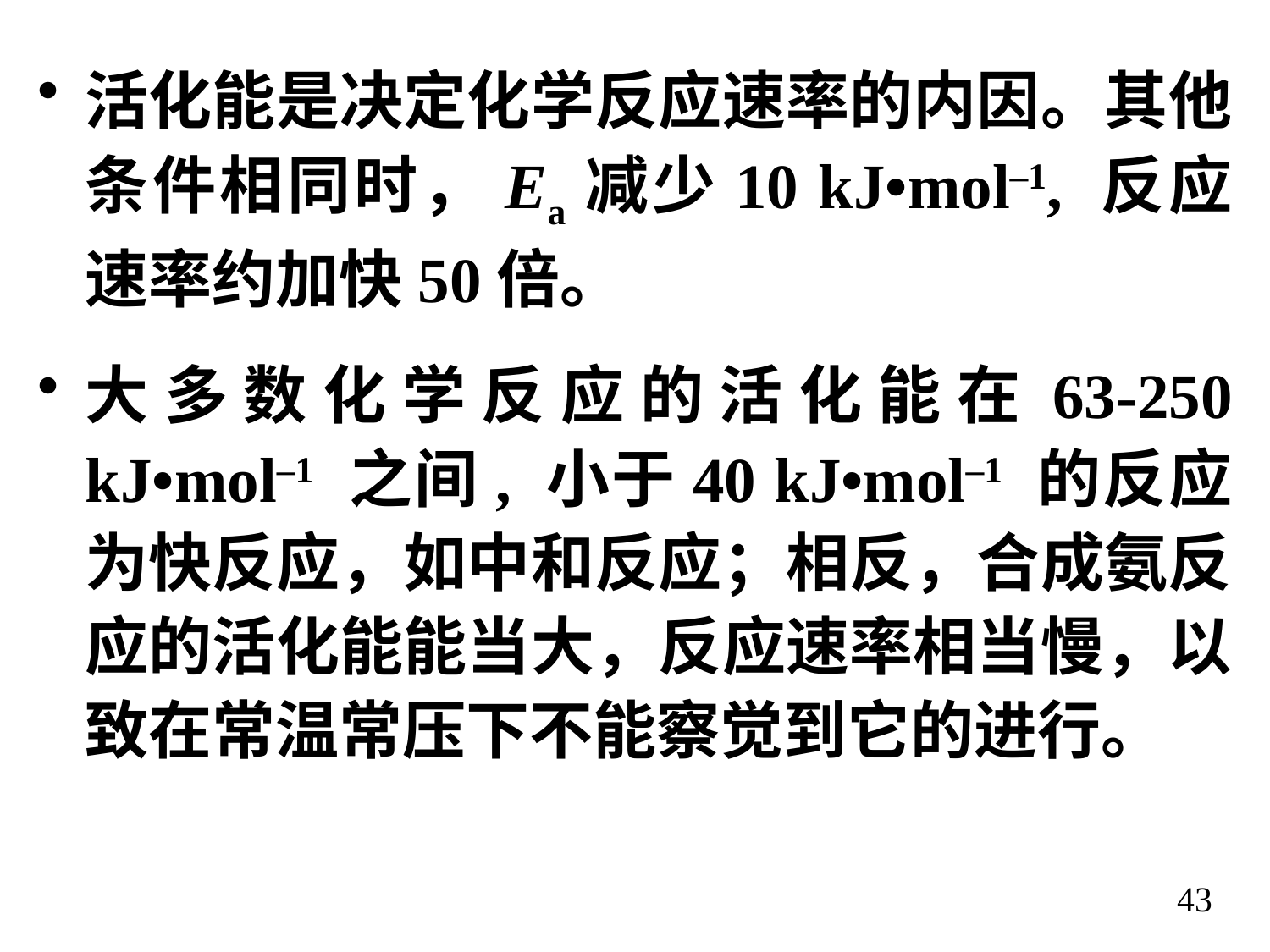

活化能是决定化学反应速率的内因。其他条件相同时，Ea减少10 kJ•mol–1, 反应速率约加快50倍。
大多数化学反应的活化能在63-250 kJ•mol–1 之间, 小于40 kJ•mol–1 的反应为快反应，如中和反应；相反，合成氨反应的活化能能当大，反应速率相当慢，以致在常温常压下不能察觉到它的进行。